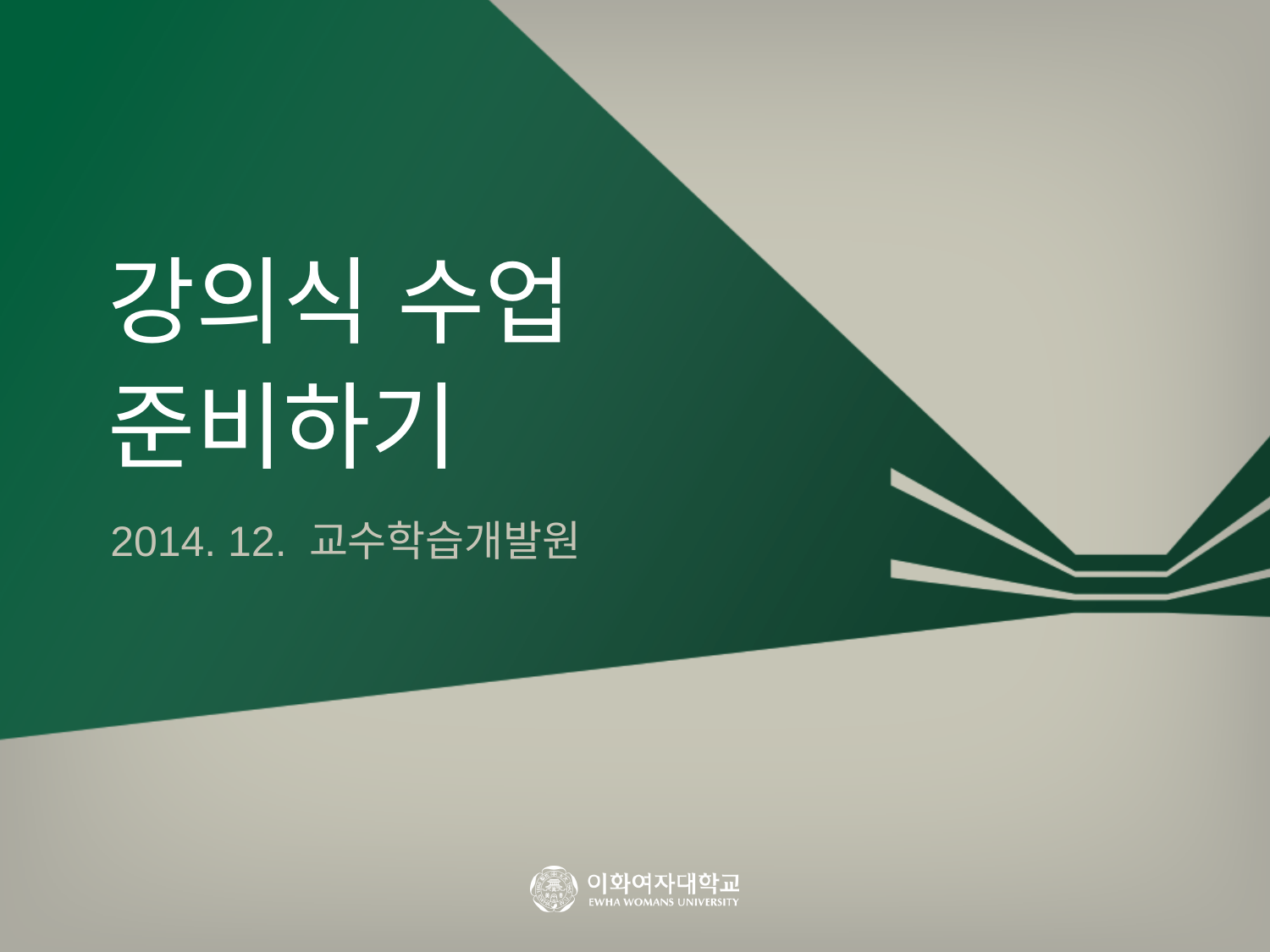

# 강의식 수업 준비하기
2014. 12. 교수학습개발원